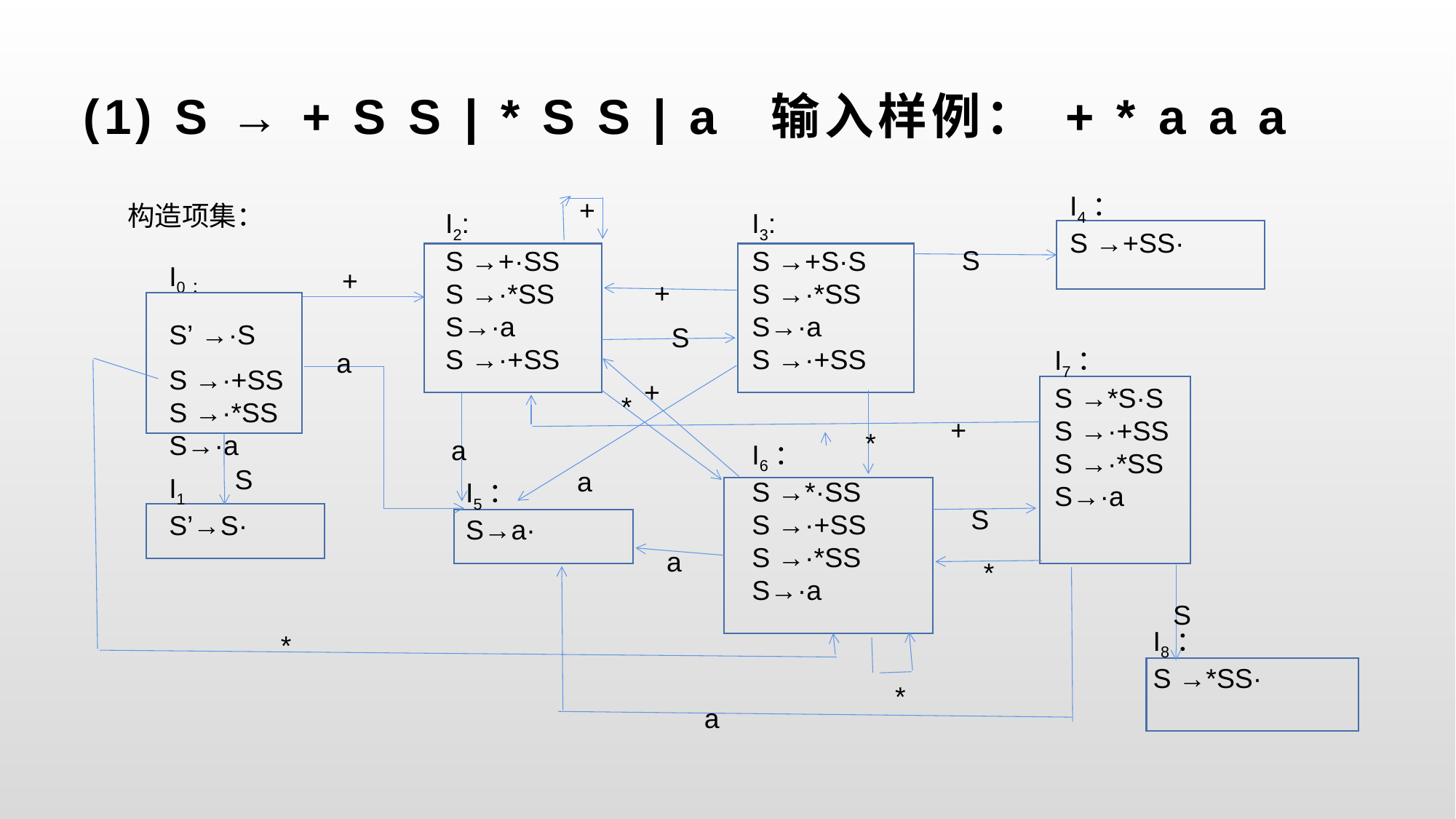

# (1) S → + S S | * S S | a	输入样例： + * a a a

I4：
S →+SS·

+
构造项集：
I2:
S →+·SS
S →·*SS
S→·a
S →·+SS

I3:
S →+S·S
S →·*SS
S→·a
S →·+SS

S

I0：
S’ →·S
S →·+SS
S →·*SS
S→·a

+
+

S
I7：
S →*S·S
S →·+SS
S →·*SS
S→·a

a
+

*
+
*
a
I6：
S →*·SS
S →·+SS
S →·*SS
S→·a

S
a
I1
S’→S·
I5：
S→a·

S

a
*
S
I8：
S →*SS·
*

*
a